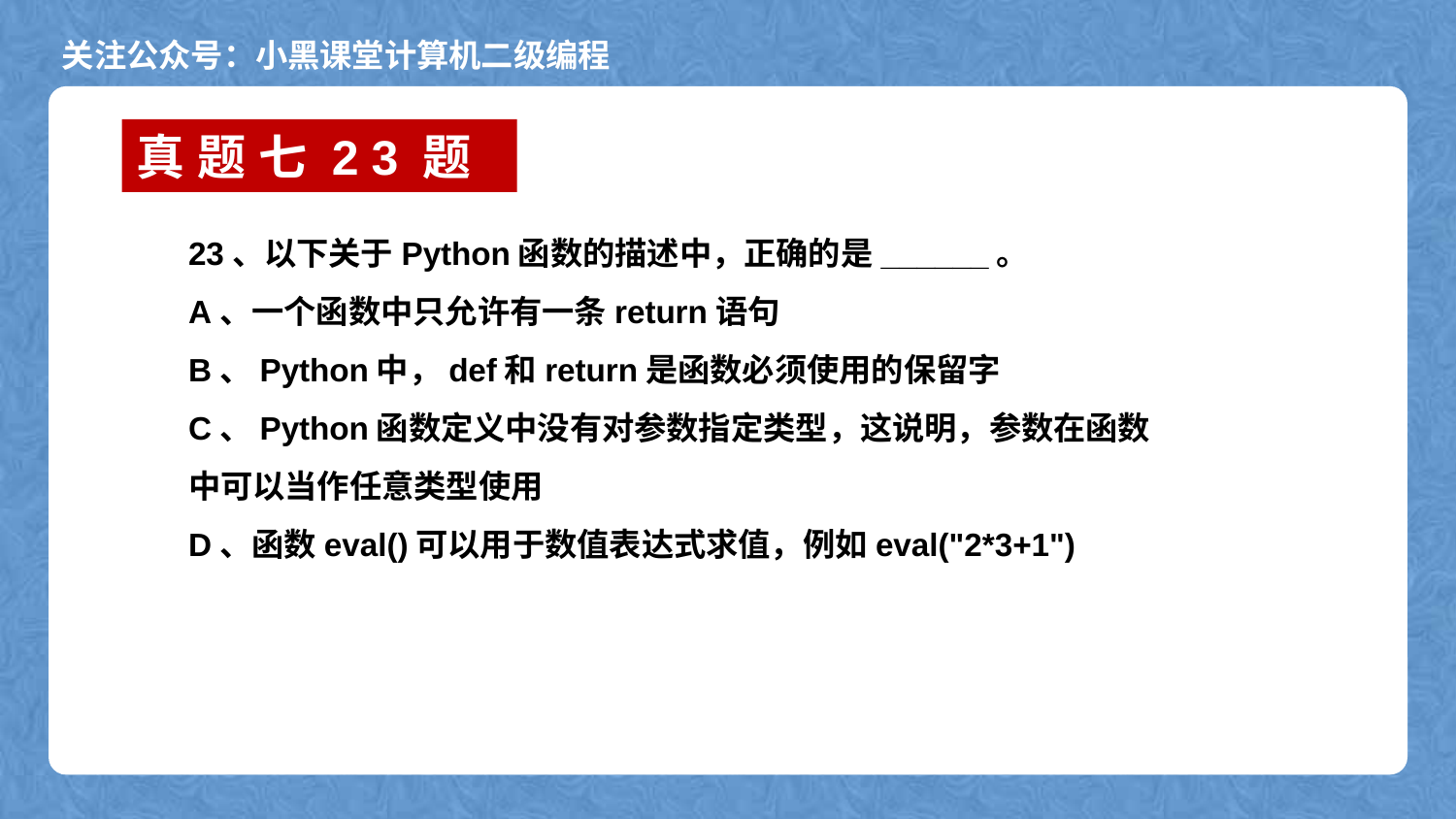

真题七23题
23、以下关于Python函数的描述中，正确的是______。
A、一个函数中只允许有一条return语句
B、Python中，def和return是函数必须使用的保留字
C、Python函数定义中没有对参数指定类型，这说明，参数在函数中可以当作任意类型使用
D、函数eval()可以用于数值表达式求值，例如eval("2*3+1")